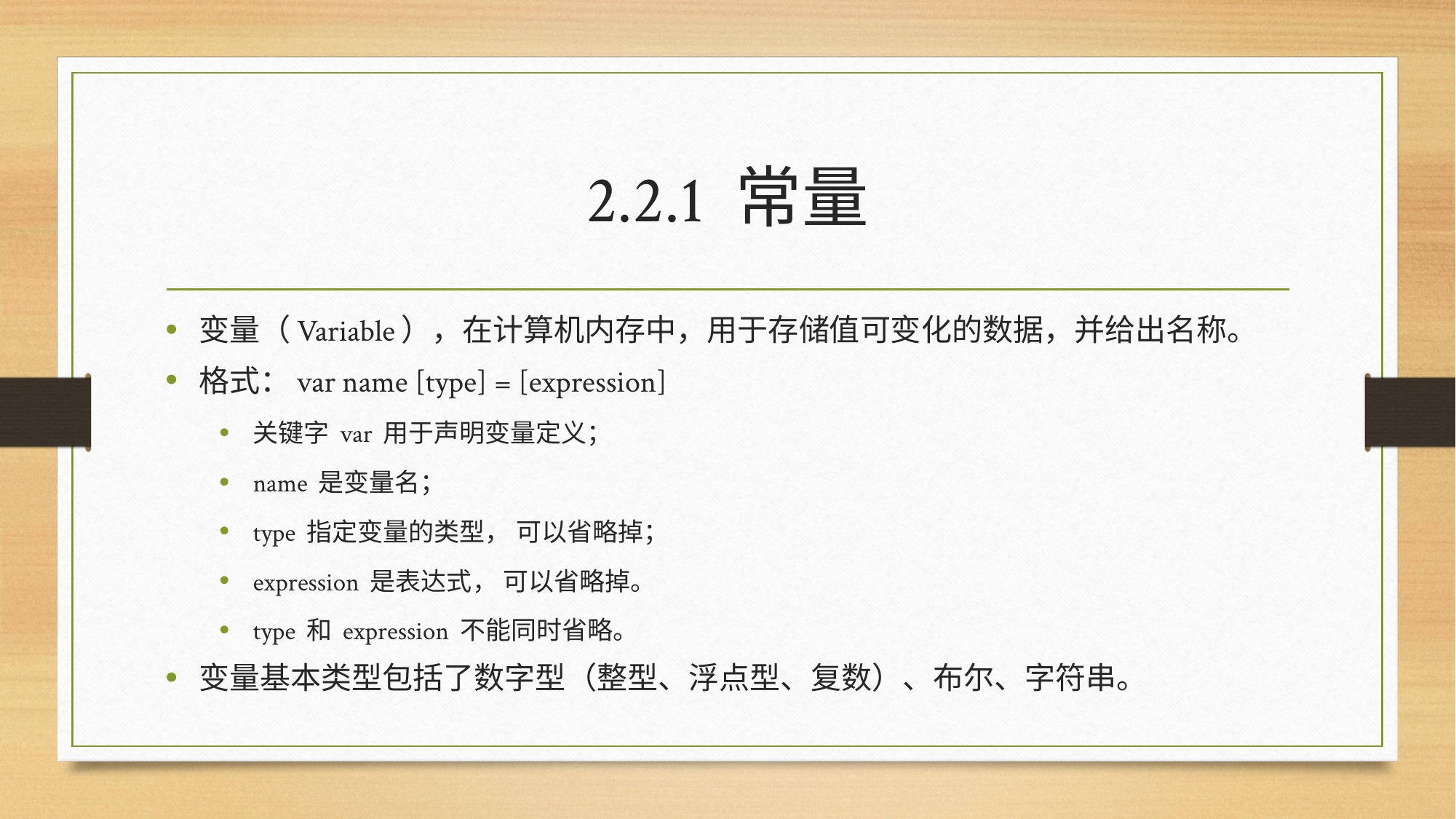

# 2.2.1 常量
变量（Variable），在计算机内存中，用于存储值可变化的数据，并给出名称。
格式：var name [type] = [expression]
关键字 var 用于声明变量定义；
name 是变量名；
type 指定变量的类型， 可以省略掉；
expression 是表达式， 可以省略掉。
type 和 expression 不能同时省略。
变量基本类型包括了数字型（整型、浮点型、复数）、布尔、字符串。